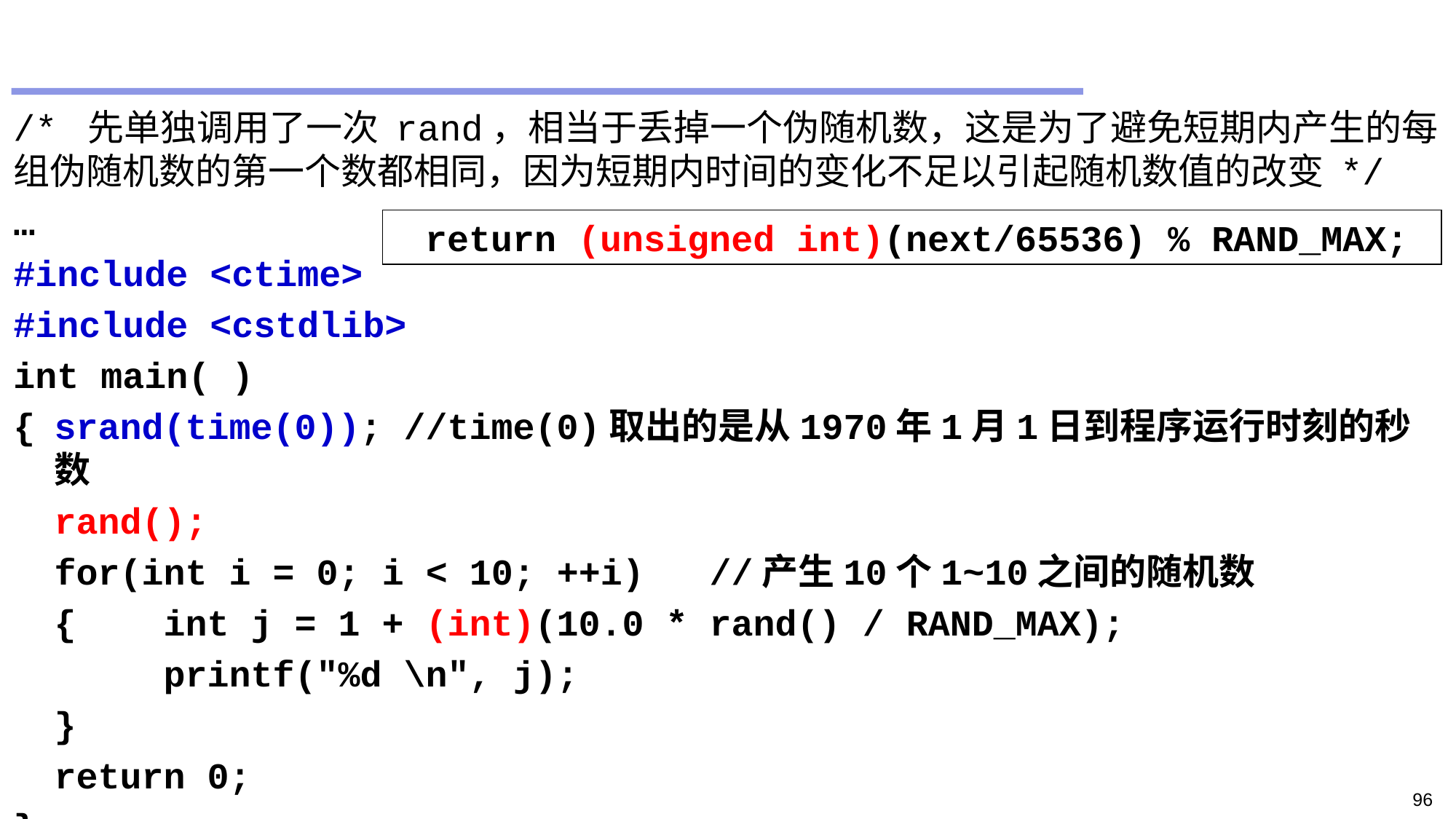

#
/* 先单独调用了一次 rand，相当于丢掉一个伪随机数，这是为了避免短期内产生的每组伪随机数的第一个数都相同，因为短期内时间的变化不足以引起随机数值的改变 */
…
#include <ctime>
#include <cstdlib>
int main( )
{	srand(time(0)); //time(0)取出的是从1970年1月1日到程序运行时刻的秒数
	rand();
	for(int i = 0; i < 10; ++i)	//产生10个1~10之间的随机数
	{	int j = 1 + (int)(10.0 * rand() / RAND_MAX);
		printf("%d \n", j);
	}
	return 0;
}
return (unsigned int)(next/65536) % RAND_MAX;
96